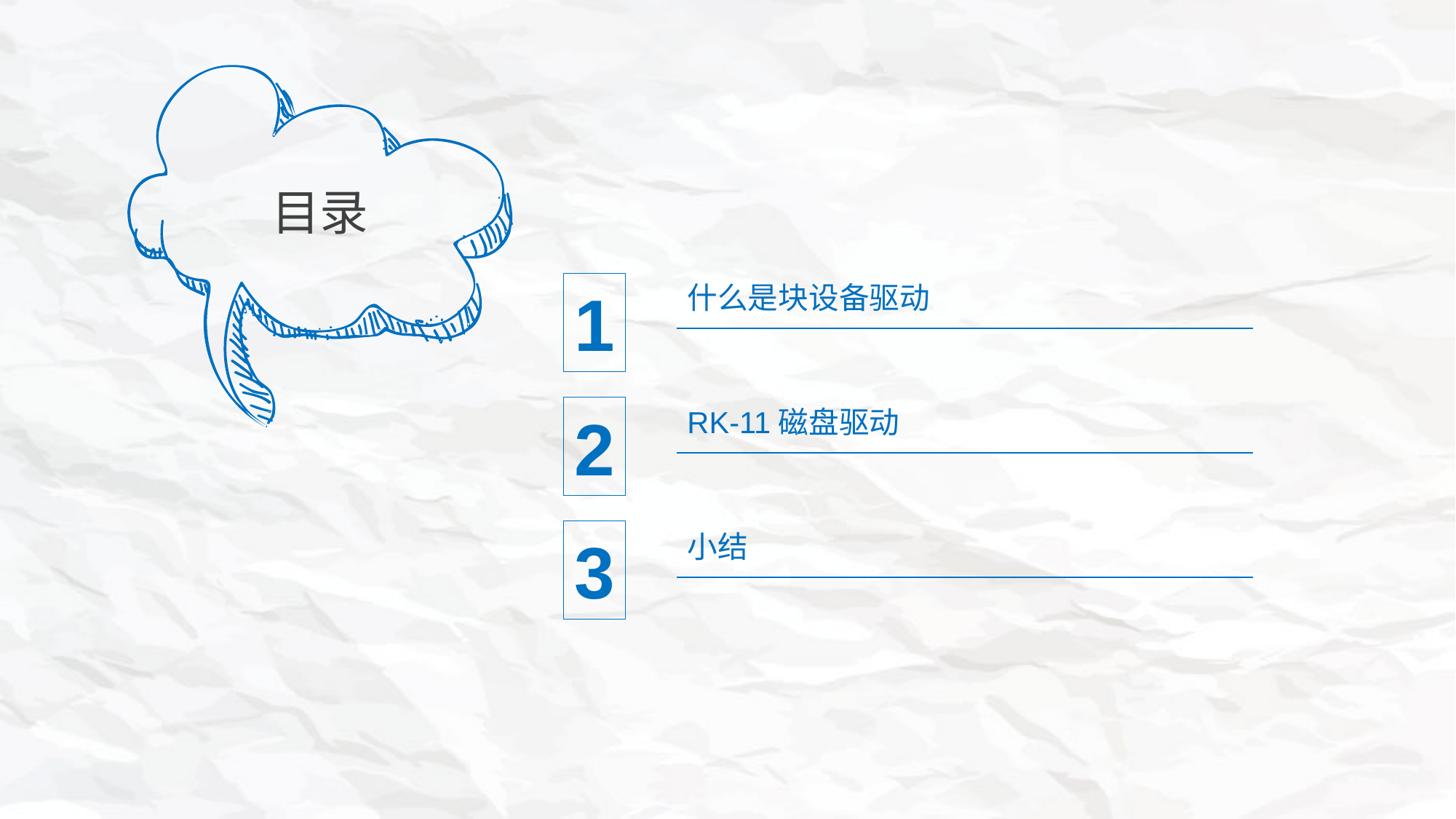

目录
什么是块设备驱动
1
2
RK-11磁盘驱动
3
小结